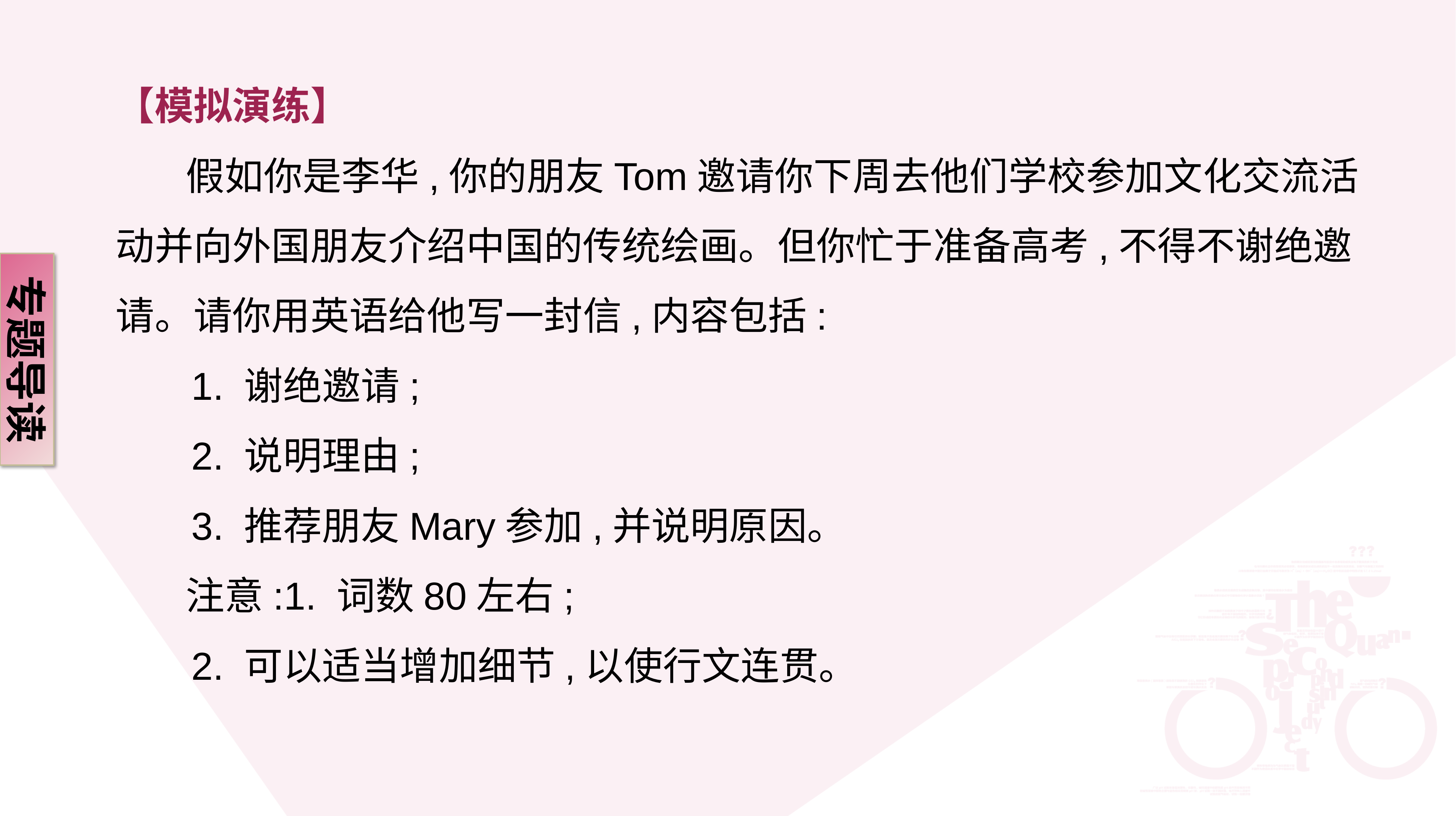

【模拟演练】
       假如你是李华,你的朋友Tom邀请你下周去他们学校参加文化交流活动并向外国朋友介绍中国的传统绘画。但你忙于准备高考,不得不谢绝邀请。请你用英语给他写一封信,内容包括:
       1. 谢绝邀请;
       2. 说明理由;
       3. 推荐朋友Mary参加,并说明原因。
       注意:1. 词数80左右;
       2. 可以适当增加细节,以使行文连贯。
专题导读